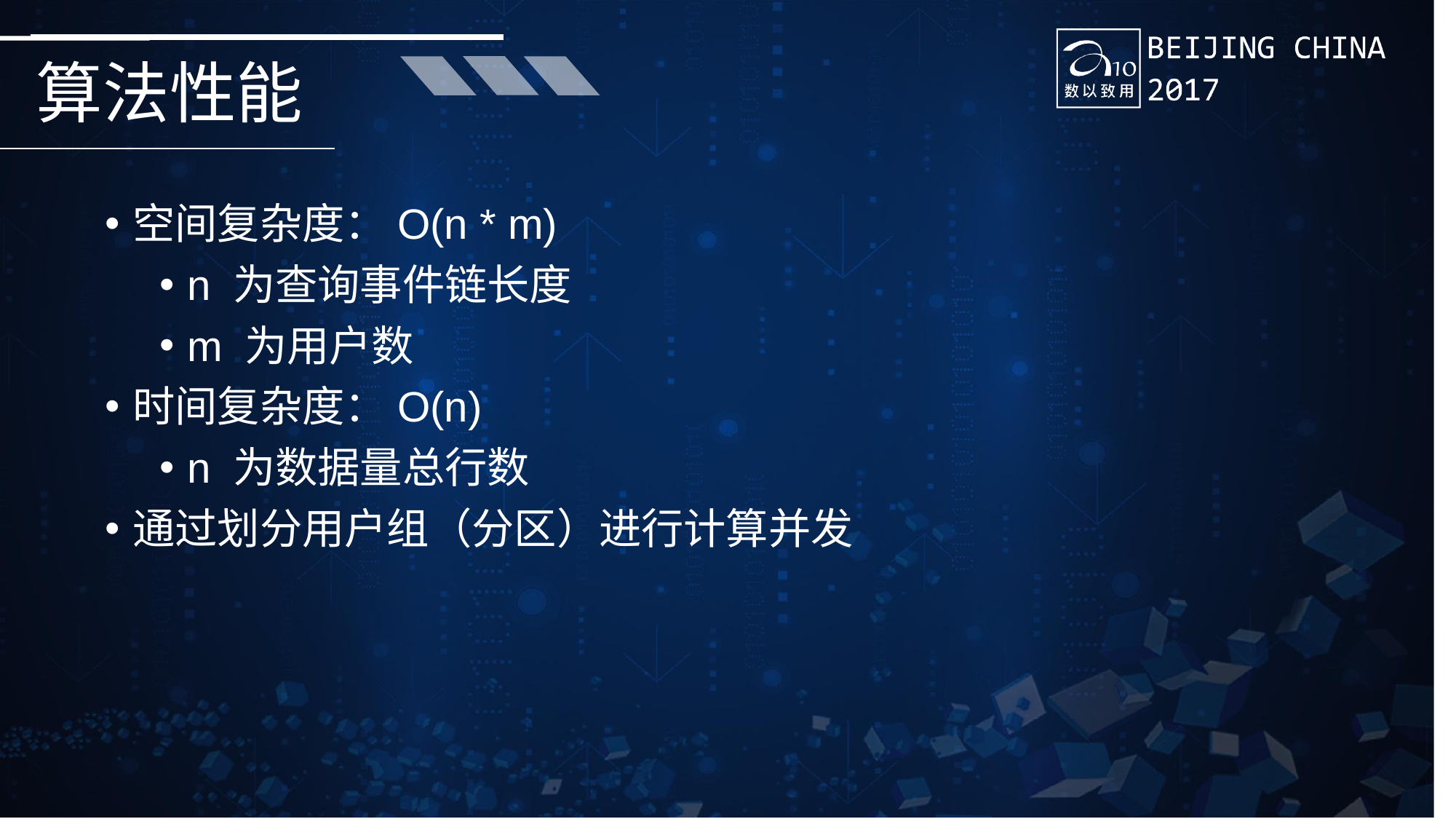

# 算法性能
空间复杂度：O(n * m)
n 为查询事件链长度
m 为用户数
时间复杂度：O(n)
n 为数据量总行数
通过划分用户组（分区）进行计算并发